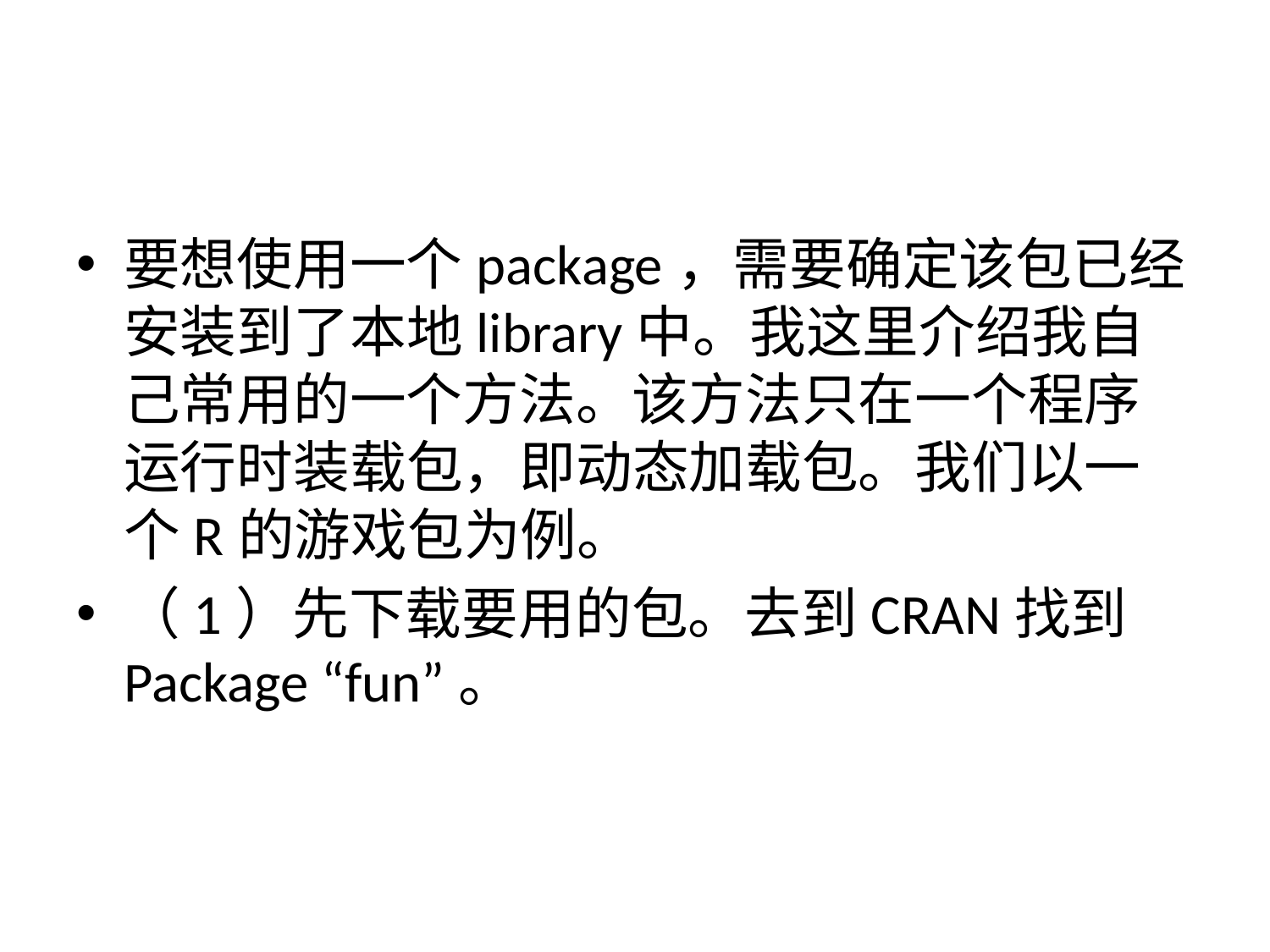

#
要想使用一个package，需要确定该包已经安装到了本地library中。我这里介绍我自己常用的一个方法。该方法只在一个程序运行时装载包，即动态加载包。我们以一个R的游戏包为例。
（1）先下载要用的包。去到CRAN找到Package “fun”。